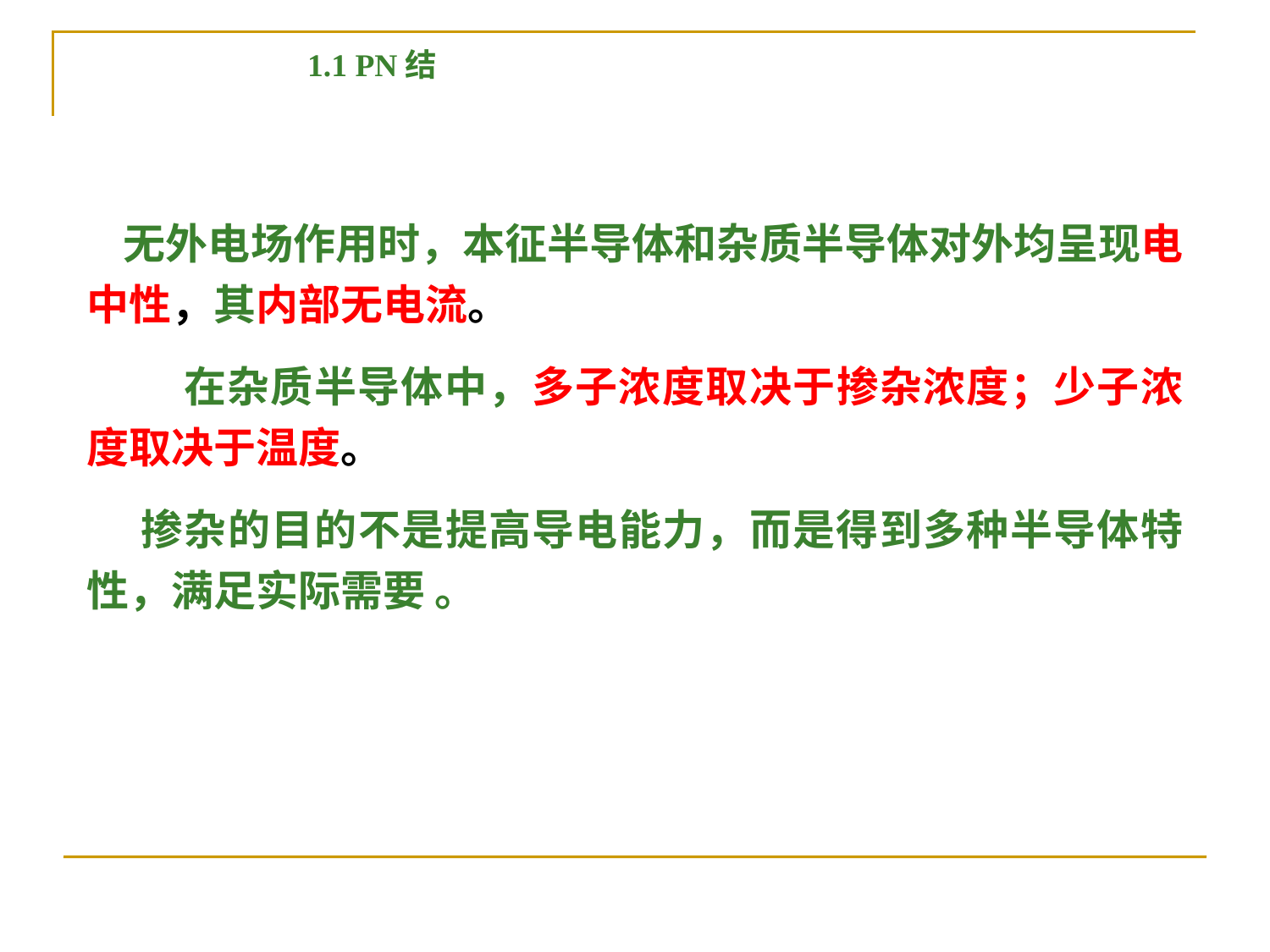

1.1 PN结
    无外电场作用时，本征半导体和杂质半导体对外均呈现电中性，其内部无电流。
        在杂质半导体中，多子浓度取决于掺杂浓度；少子浓度取决于温度。
    掺杂的目的不是提高导电能力，而是得到多种半导体特性，满足实际需要 。